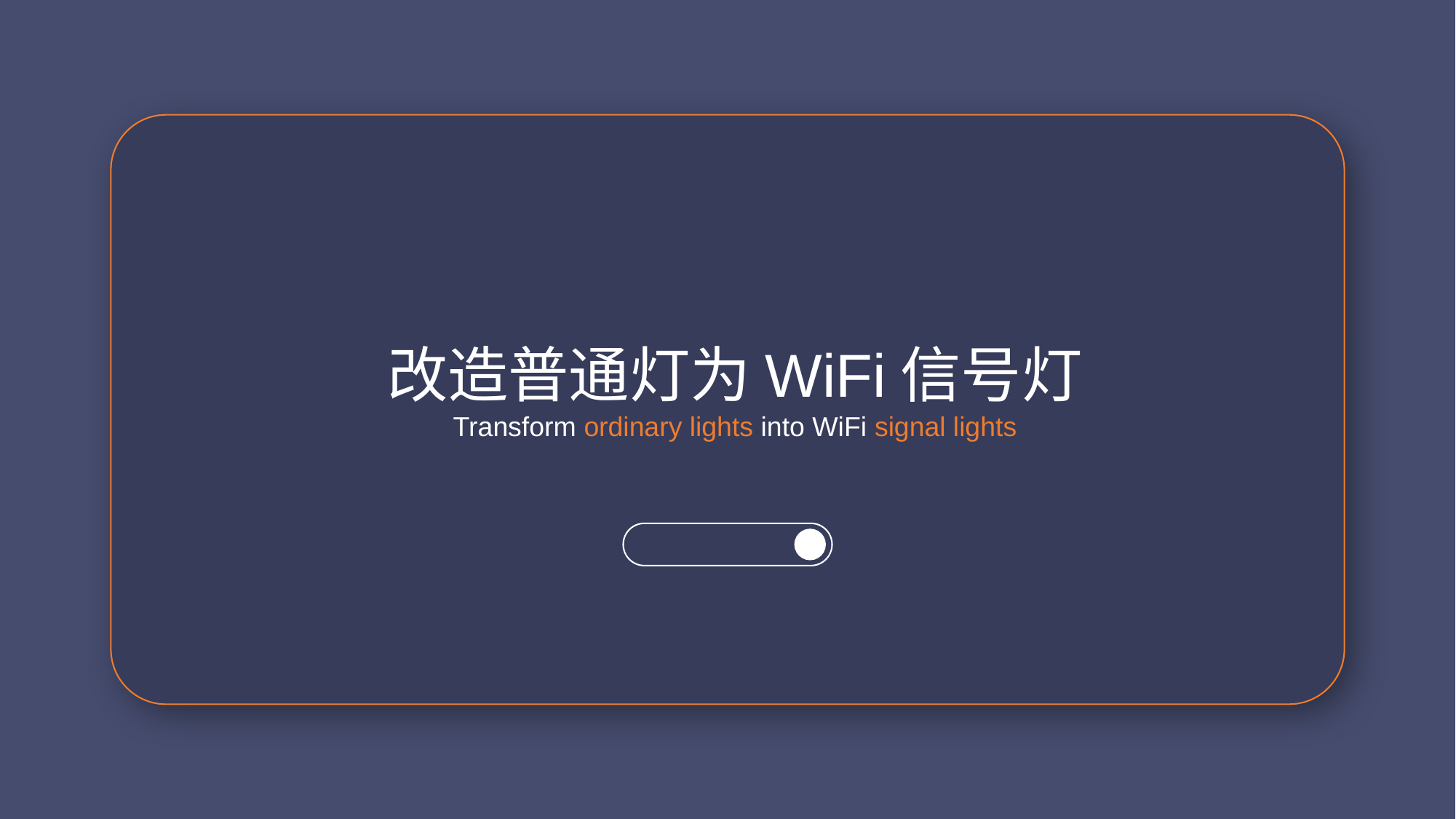

改造普通灯为WiFi信号灯
Transform ordinary lights into WiFi signal lights